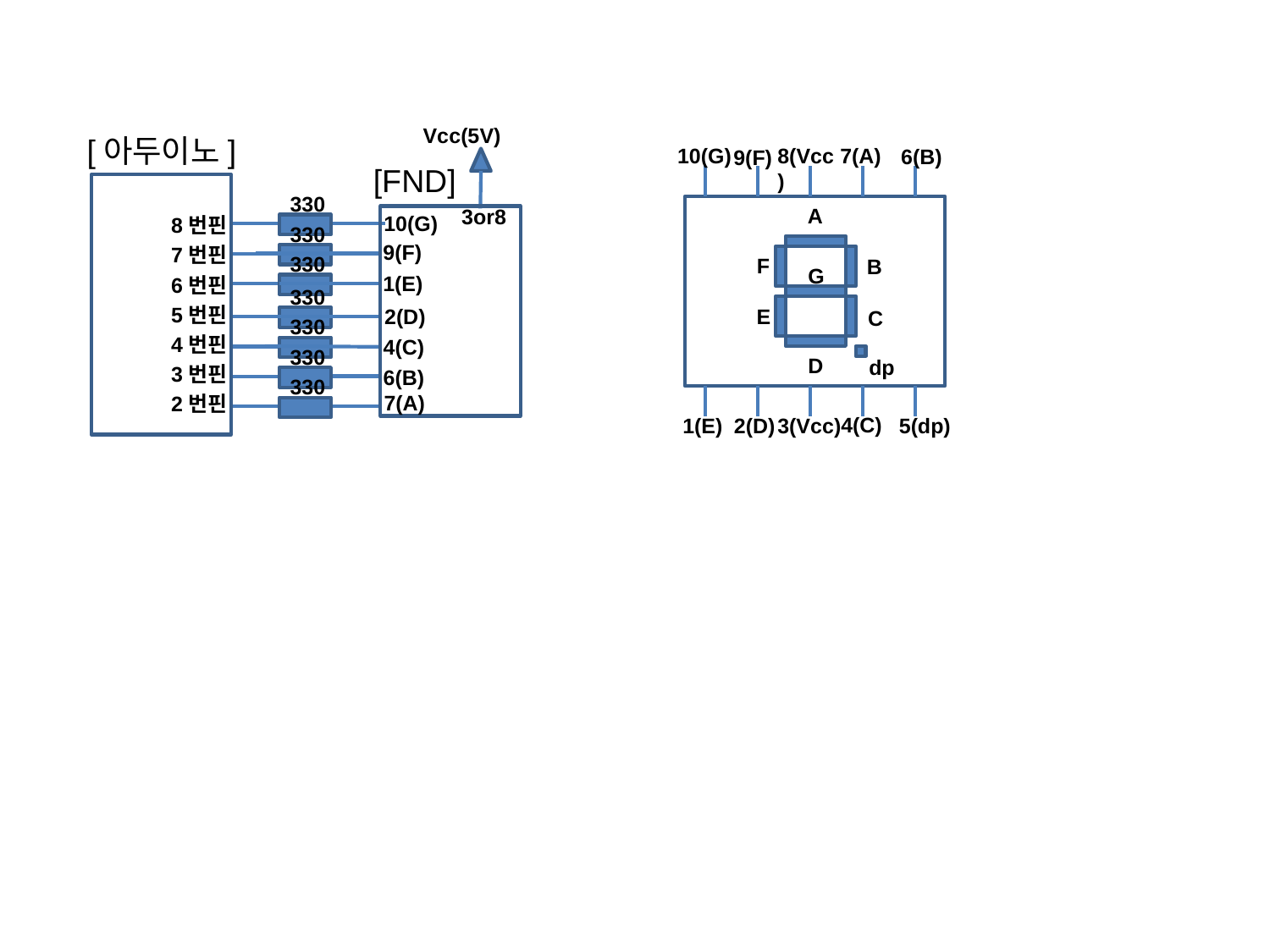

Vcc(5V)
[아두이노]

[FND]

330
3or8
10(G)
8번핀

330

9(F)
7번핀
330

1(E)
6번핀

330
5번핀
2(D)
330

4번핀
4(C)
330

3번핀
6(B)
330

7(A)
2번핀

10(G)
8(Vcc)
7(A)
6(B)
9(F)

A

F

B
G

E
C

D

dp
4(C)
1(E)
2(D)
3(Vcc)
5(dp)